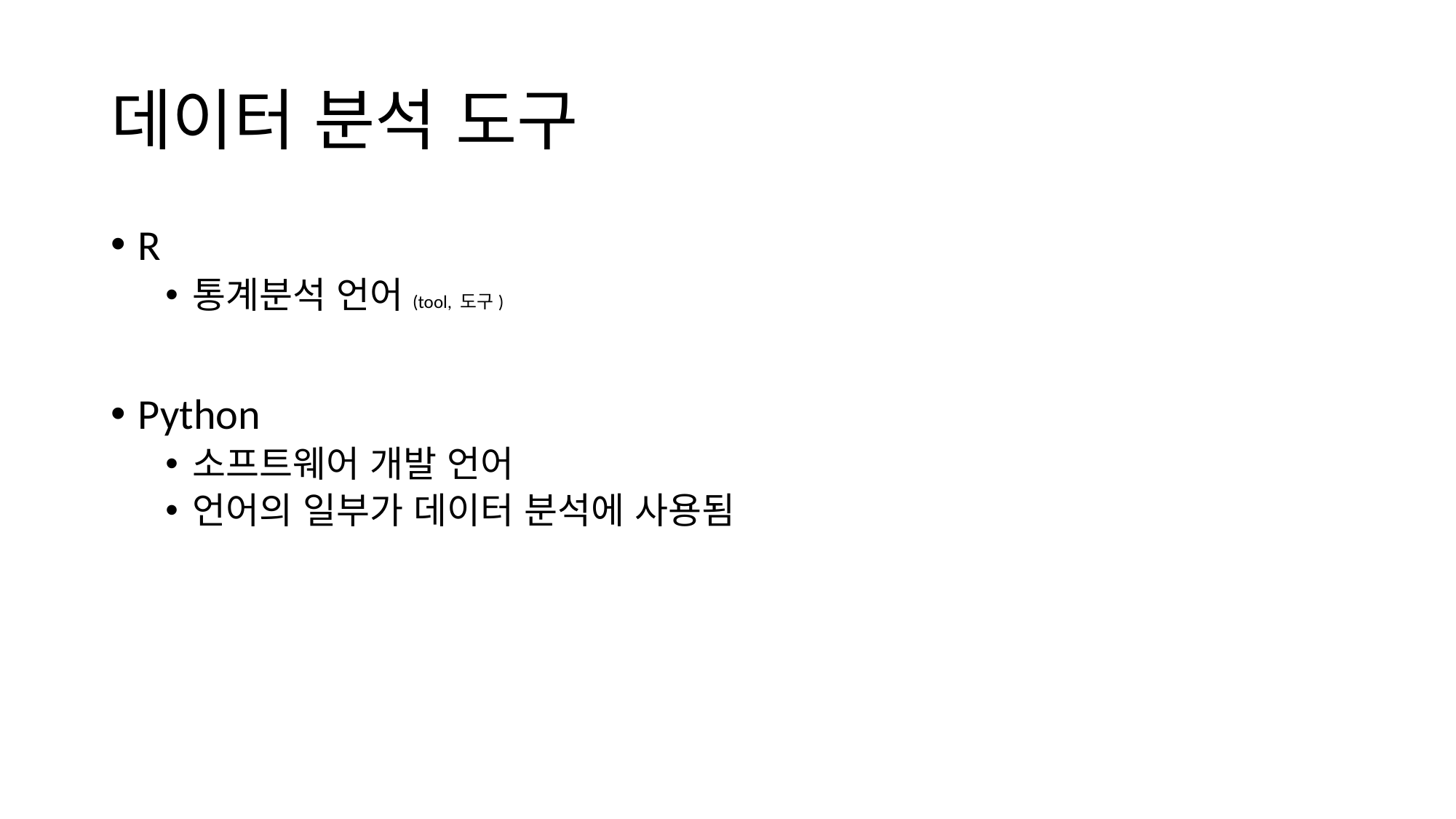

# 데이터 분석 도구
R
통계분석 언어(tool, 도구)

Python
소프트웨어 개발 언어
언어의 일부가 데이터 분석에 사용됨